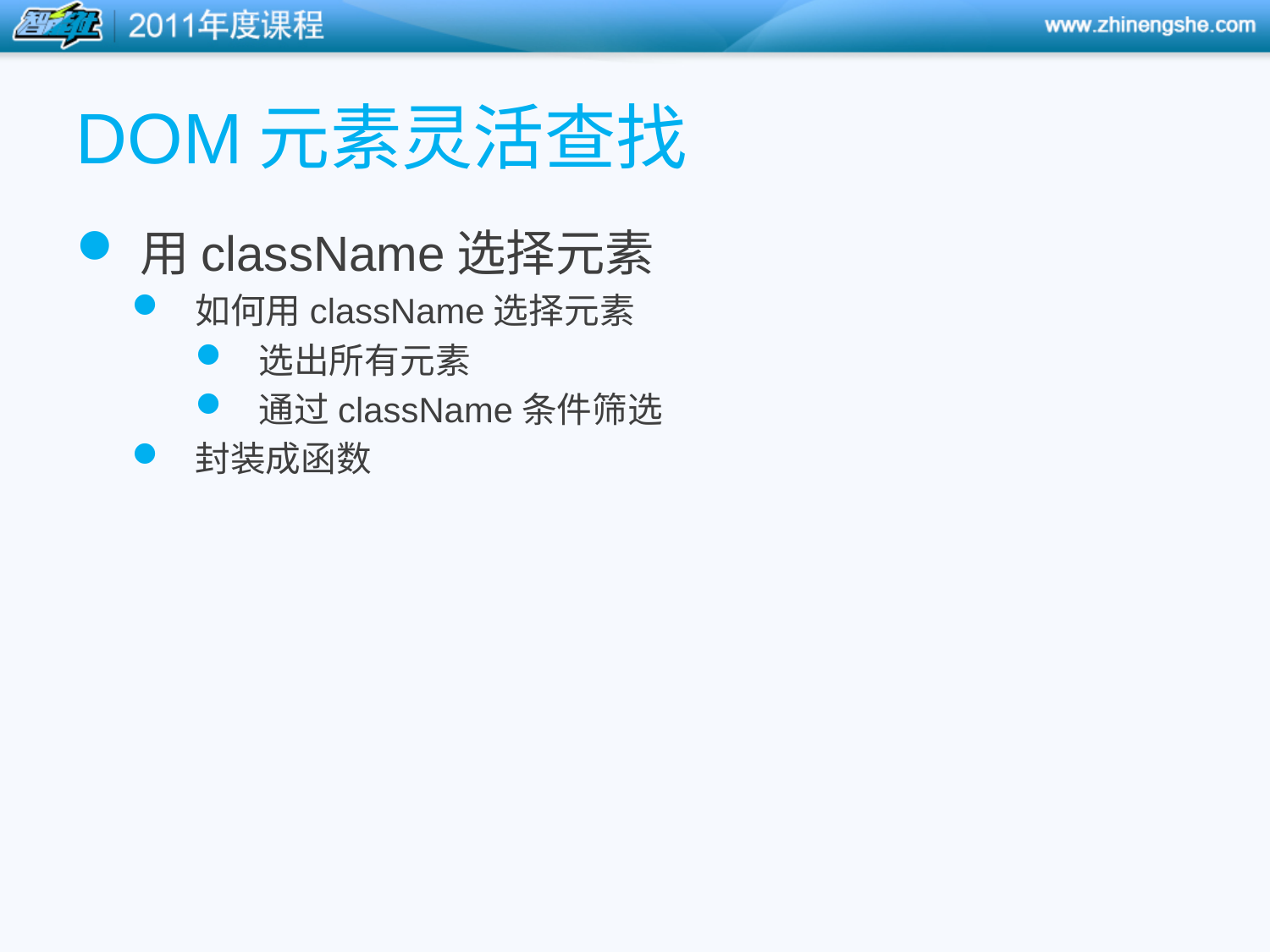

# DOM元素灵活查找
用className选择元素
如何用className选择元素
选出所有元素
通过className条件筛选
封装成函数